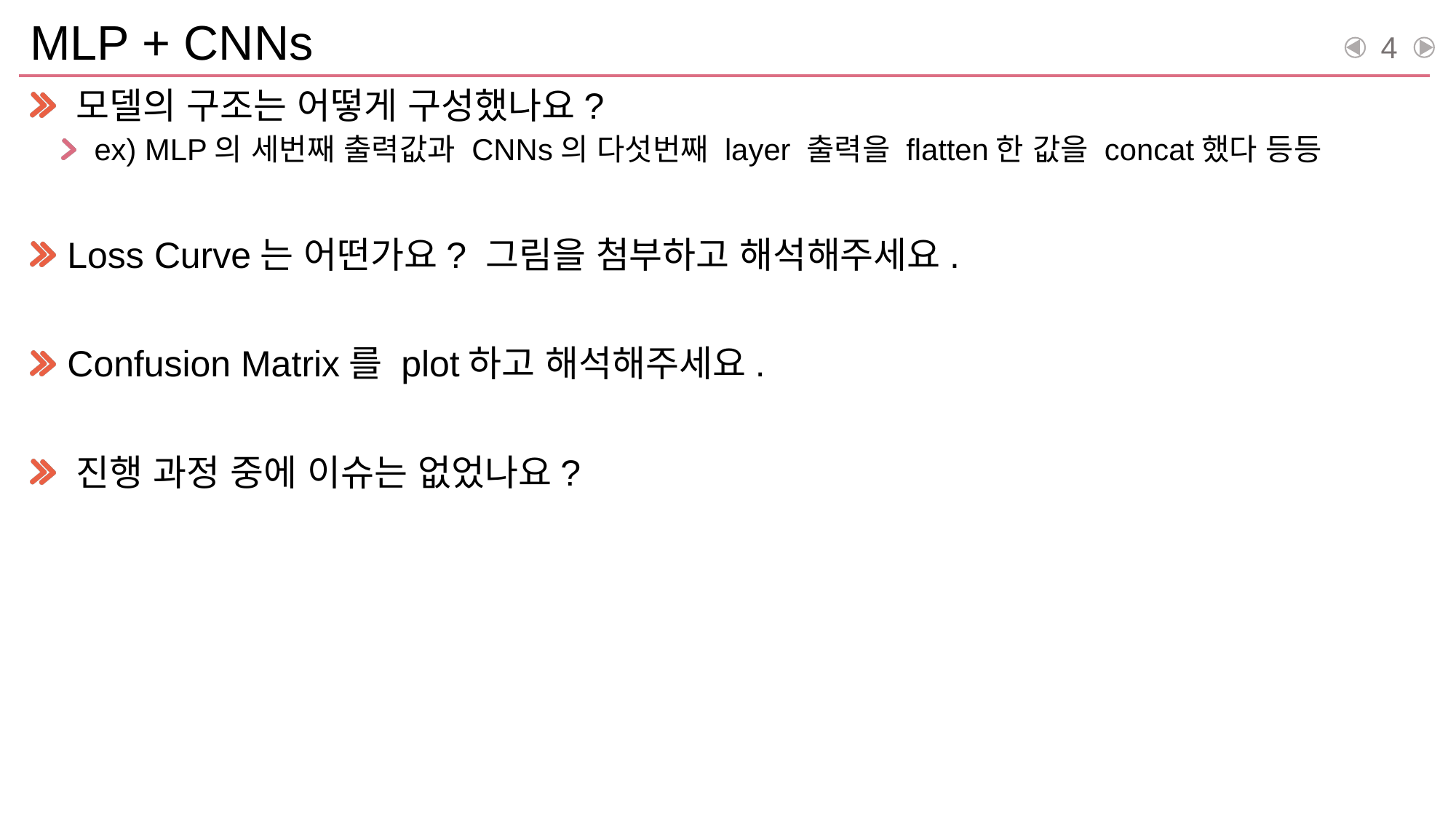

# MLP + CNNs
4
 모델의 구조는 어떻게 구성했나요?
ex) MLP의 세번째 출력값과 CNNs의 다섯번째 layer 출력을 flatten한 값을 concat했다 등등

 Loss Curve는 어떤가요? 그림을 첨부하고 해석해주세요.

 Confusion Matrix를 plot하고 해석해주세요.

 진행 과정 중에 이슈는 없었나요?